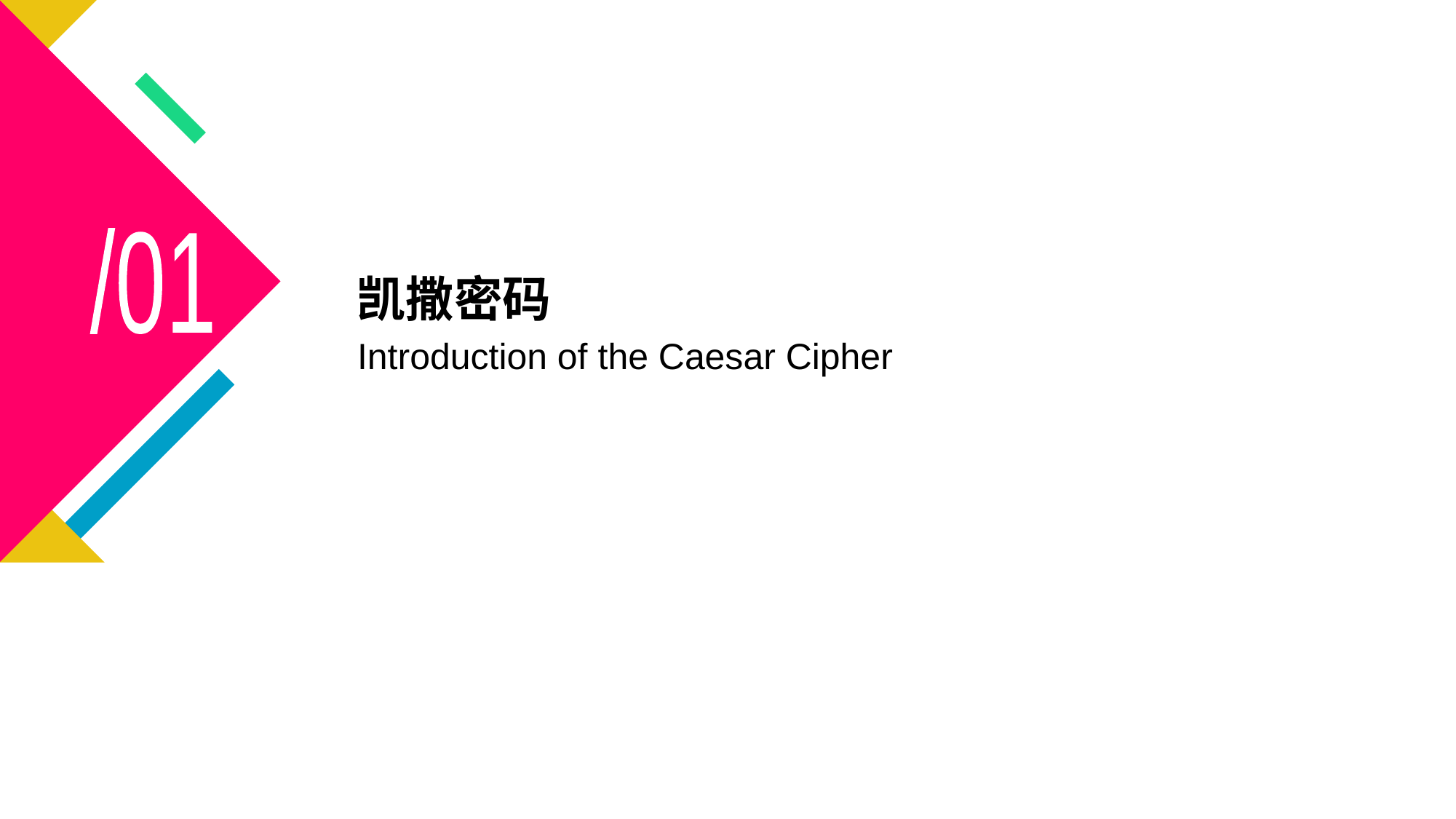

/01
# 凯撒密码
Introduction of the Caesar Cipher